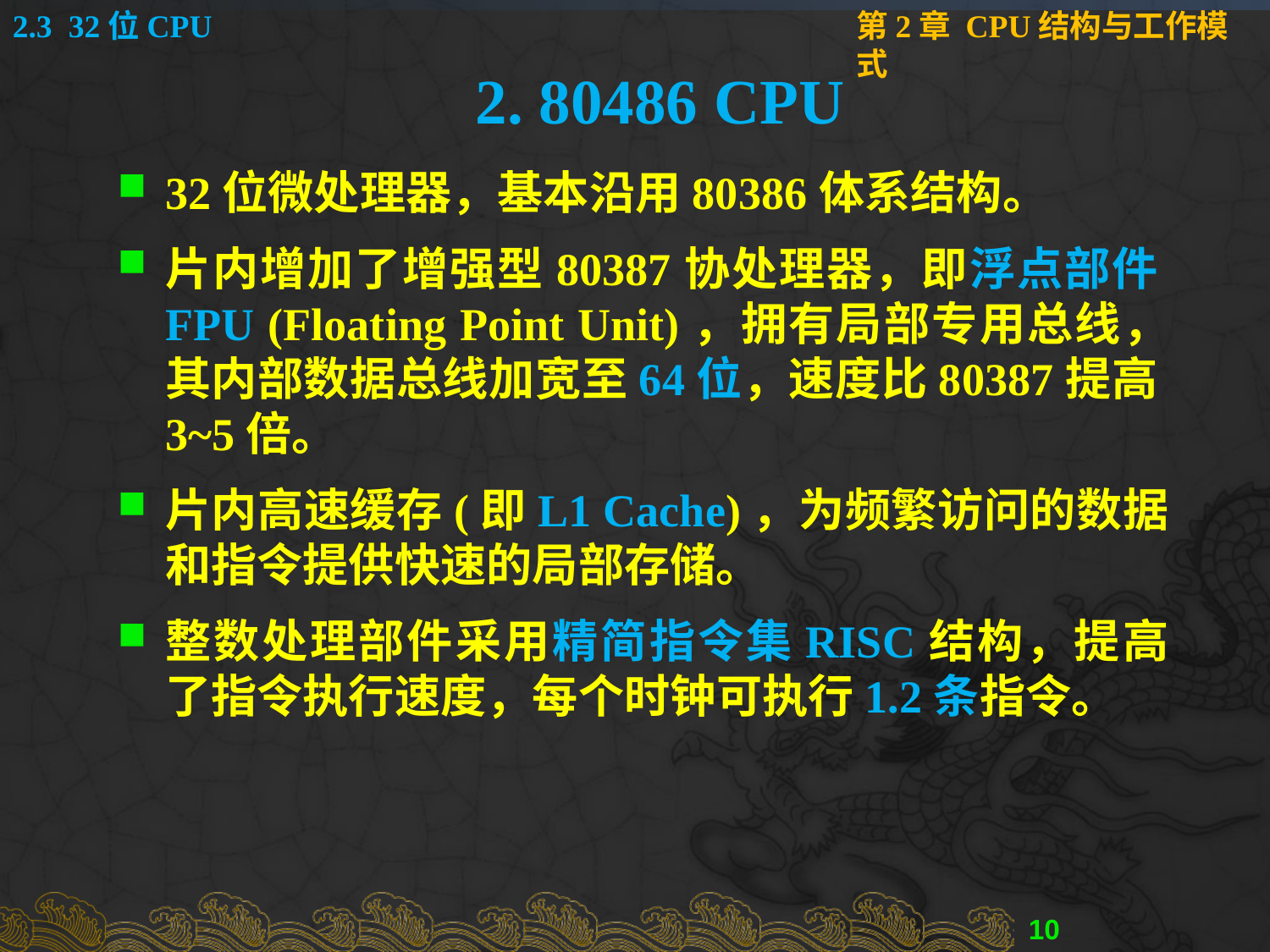

# 2. 80486 CPU
32位微处理器，基本沿用80386体系结构。
片内增加了增强型80387协处理器，即浮点部件FPU (Floating Point Unit)，拥有局部专用总线，其内部数据总线加宽至64位，速度比80387提高3~5倍。
片内高速缓存(即L1 Cache)，为频繁访问的数据和指令提供快速的局部存储。
整数处理部件采用精简指令集RISC结构，提高了指令执行速度，每个时钟可执行1.2条指令。